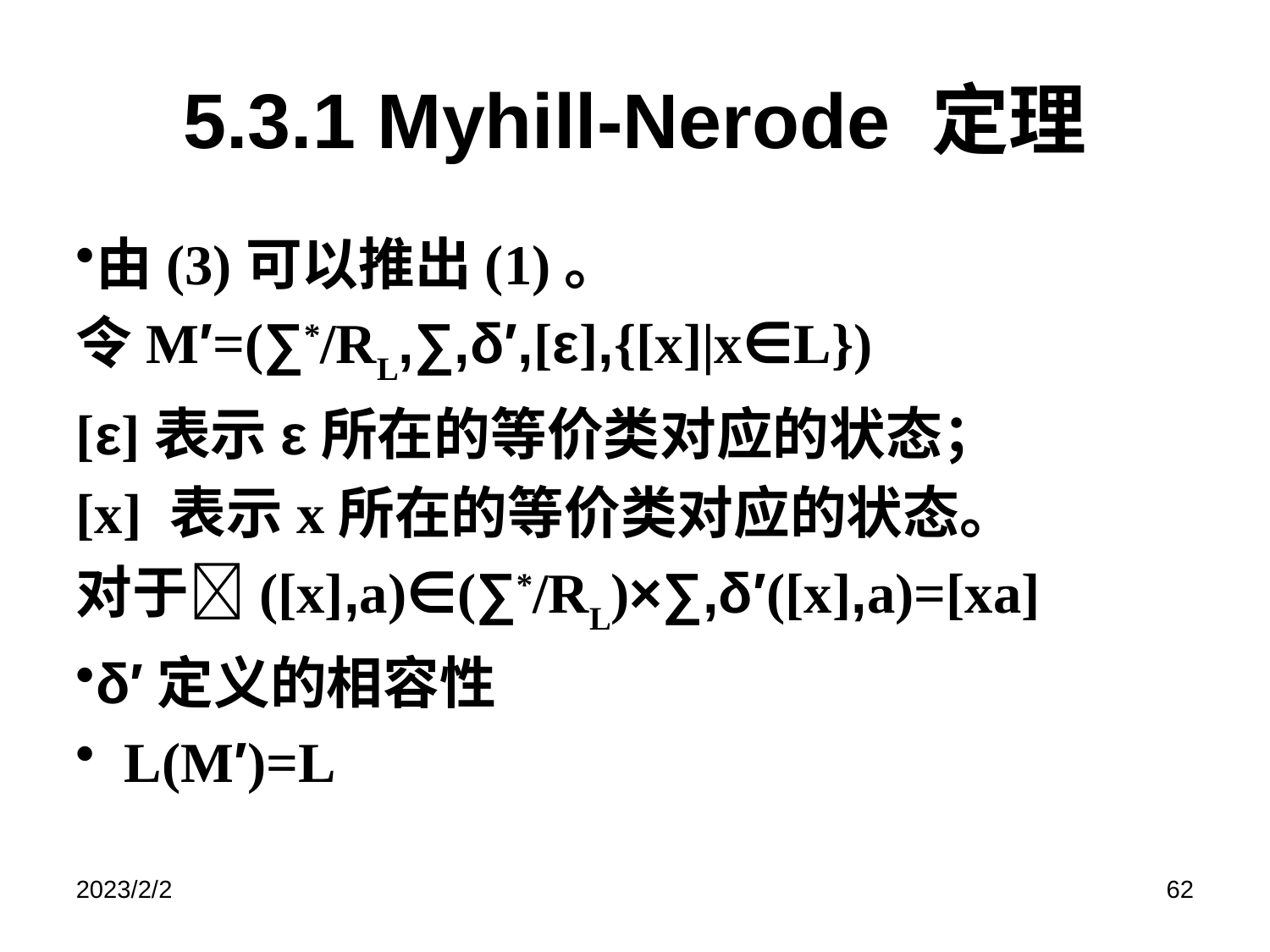

# 5.3.1 Myhill-Nerode 定理
由(3)可以推出(1)。
令M′=(∑*/RL,∑,δ′,[ε],{[x]|x∈L})
[ε]表示ε所在的等价类对应的状态；
[x] 表示x所在的等价类对应的状态。
对于∀([x],a)∈(∑*/RL)×∑,δ′([x],a)=[xa]
δ′定义的相容性
  L(M′)=L
2023/2/2
62